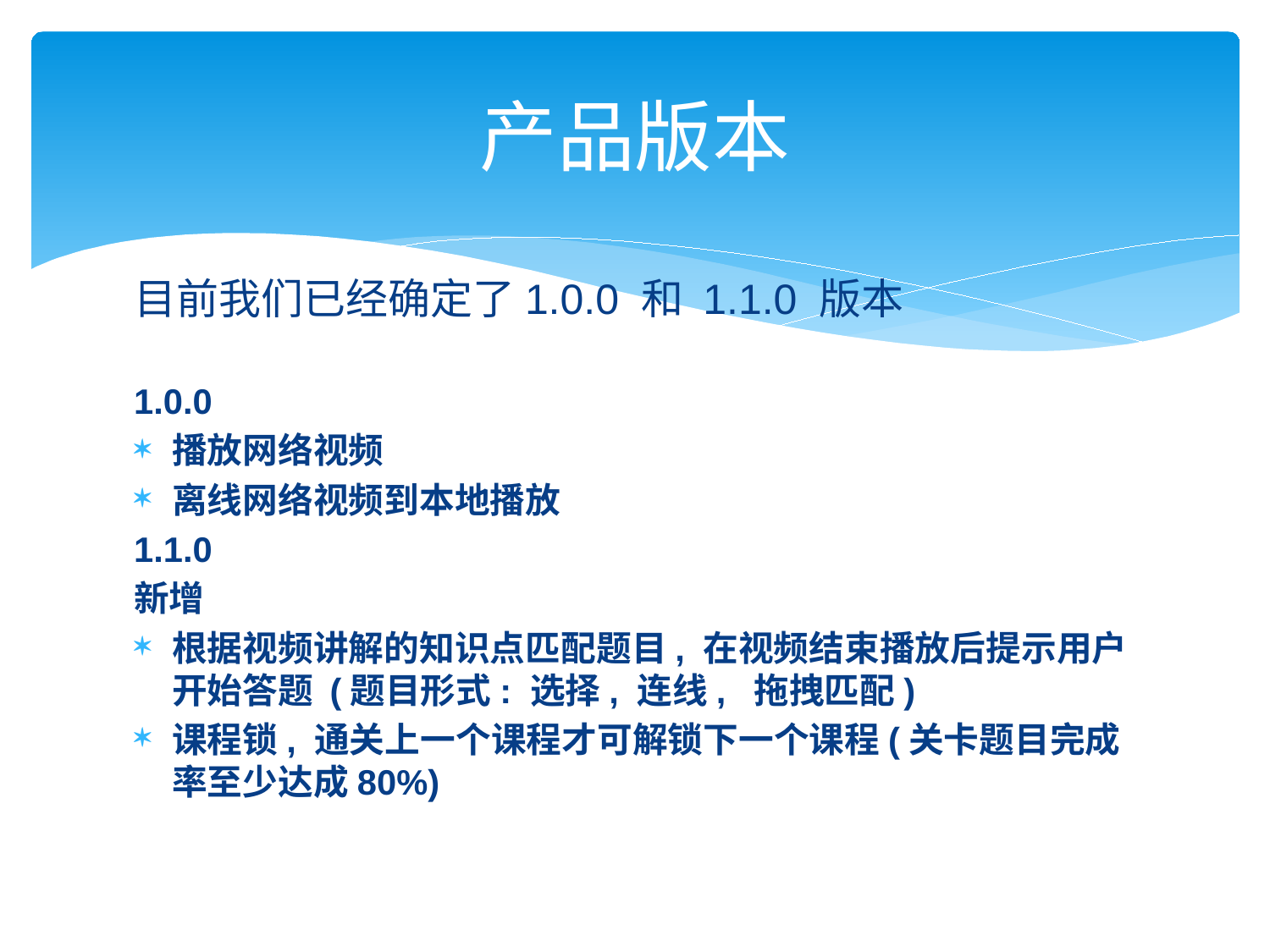

# 产品版本
目前我们已经确定了1.0.0 和 1.1.0 版本

1.0.0
播放网络视频
离线网络视频到本地播放
1.1.0
新增
根据视频讲解的知识点匹配题目, 在视频结束播放后提示用户开始答题 (题目形式: 选择, 连线,  拖拽匹配)
课程锁, 通关上一个课程才可解锁下一个课程(关卡题目完成率至少达成80%)